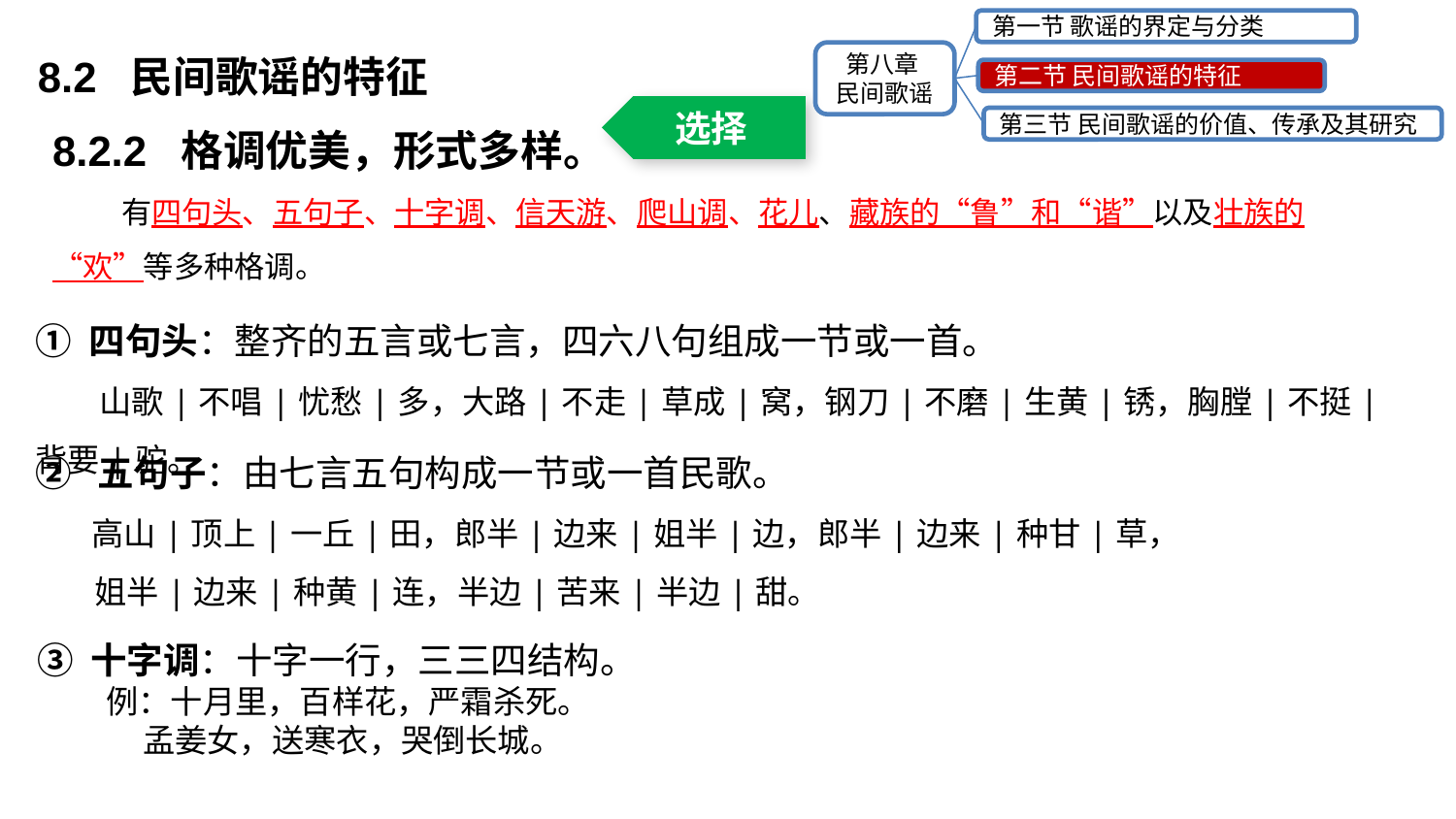

第一节 歌谣的界定与分类
第八章
民间歌谣
第二节 民间歌谣的特征
第三节 民间歌谣的价值、传承及其研究
8.2  民间歌谣的特征
8.2.2  格调优美，形式多样。
有四句头、五句子、十字调、信天游、爬山调、花儿、藏族的“鲁”和“谐”以及壮族的“欢”等多种格调。
选择
① 四句头：整齐的五言或七言，四六八句组成一节或一首。
         山歌|不唱|忧愁|多，大路|不走|草成|窝，钢刀|不磨|生黄|锈，胸膛|不挺|背要|驼。
②  五句子：由七言五句构成一节或一首民歌。
       高山|顶上|一丘|田，郎半|边来|姐半|边，郎半|边来|种甘|草，
       姐半|边来|种黄|连，半边|苦来|半边|甜。
③ 十字调：十字一行，三三四结构。
例：十月里，百样花，严霜杀死。
    孟姜女，送寒衣，哭倒长城。